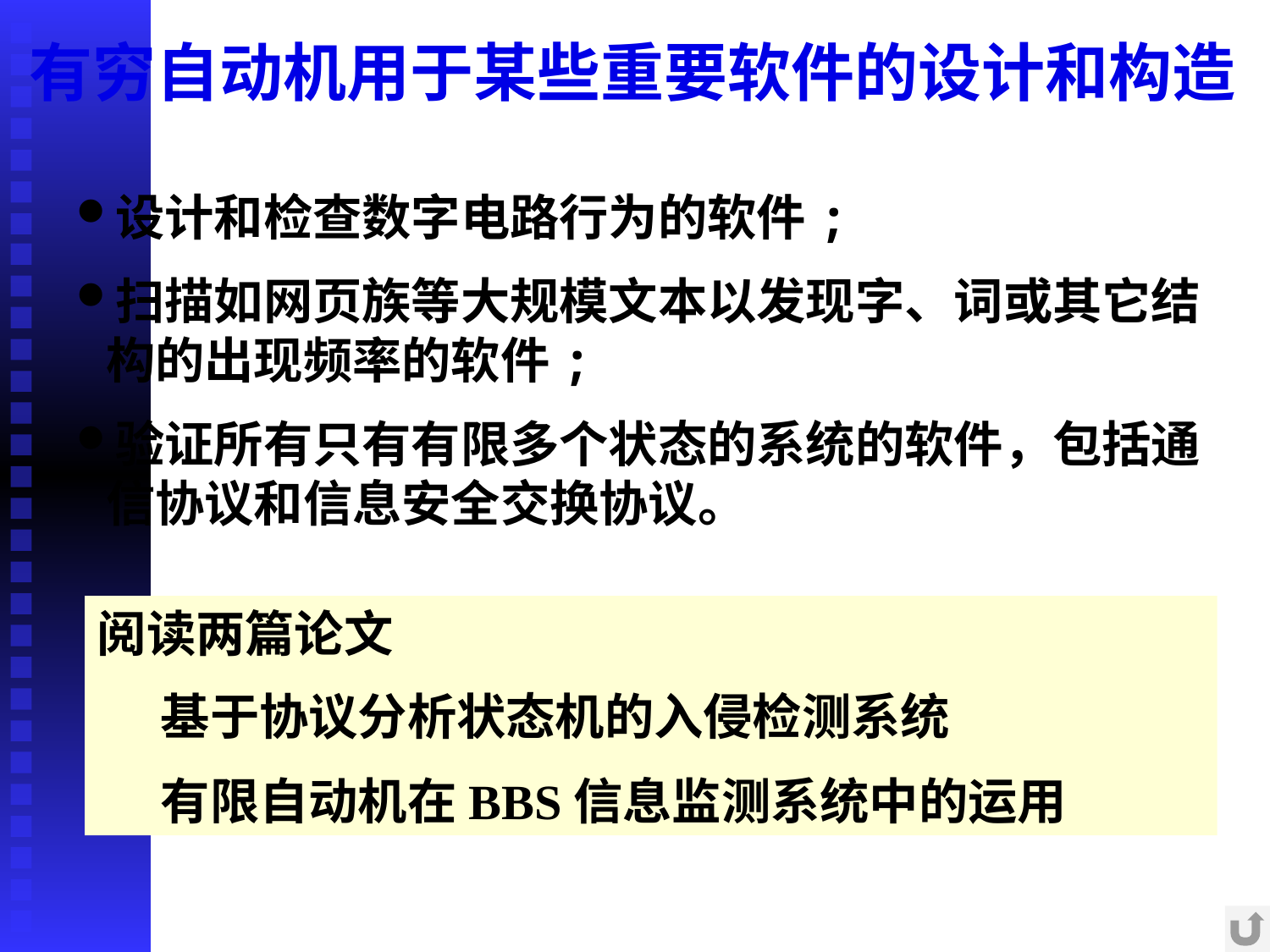

有穷自动机用于某些重要软件的设计和构造
设计和检查数字电路行为的软件;
扫描如网页族等大规模文本以发现字、词或其它结构的出现频率的软件;
验证所有只有有限多个状态的系统的软件，包括通信协议和信息安全交换协议。
阅读两篇论文
基于协议分析状态机的入侵检测系统
有限自动机在BBS信息监测系统中的运用
2020/10/7
2020/10/7
18
18